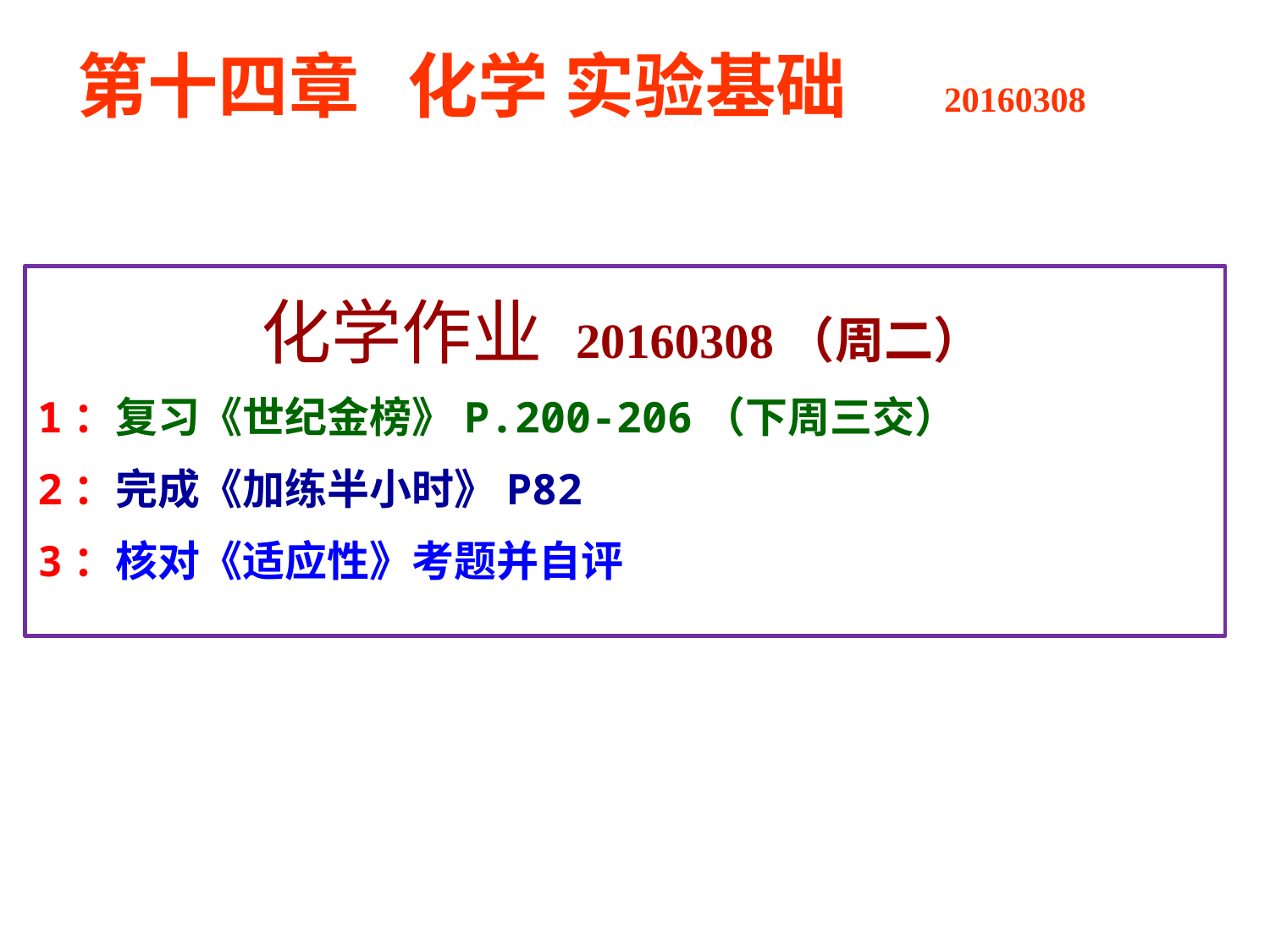

第十四章   化学 实验基础     20160308
        化学作业 20160308（周二）
1：复习《世纪金榜》P.200-206（下周三交）
2：完成《加练半小时》P82
3：核对《适应性》考题并自评